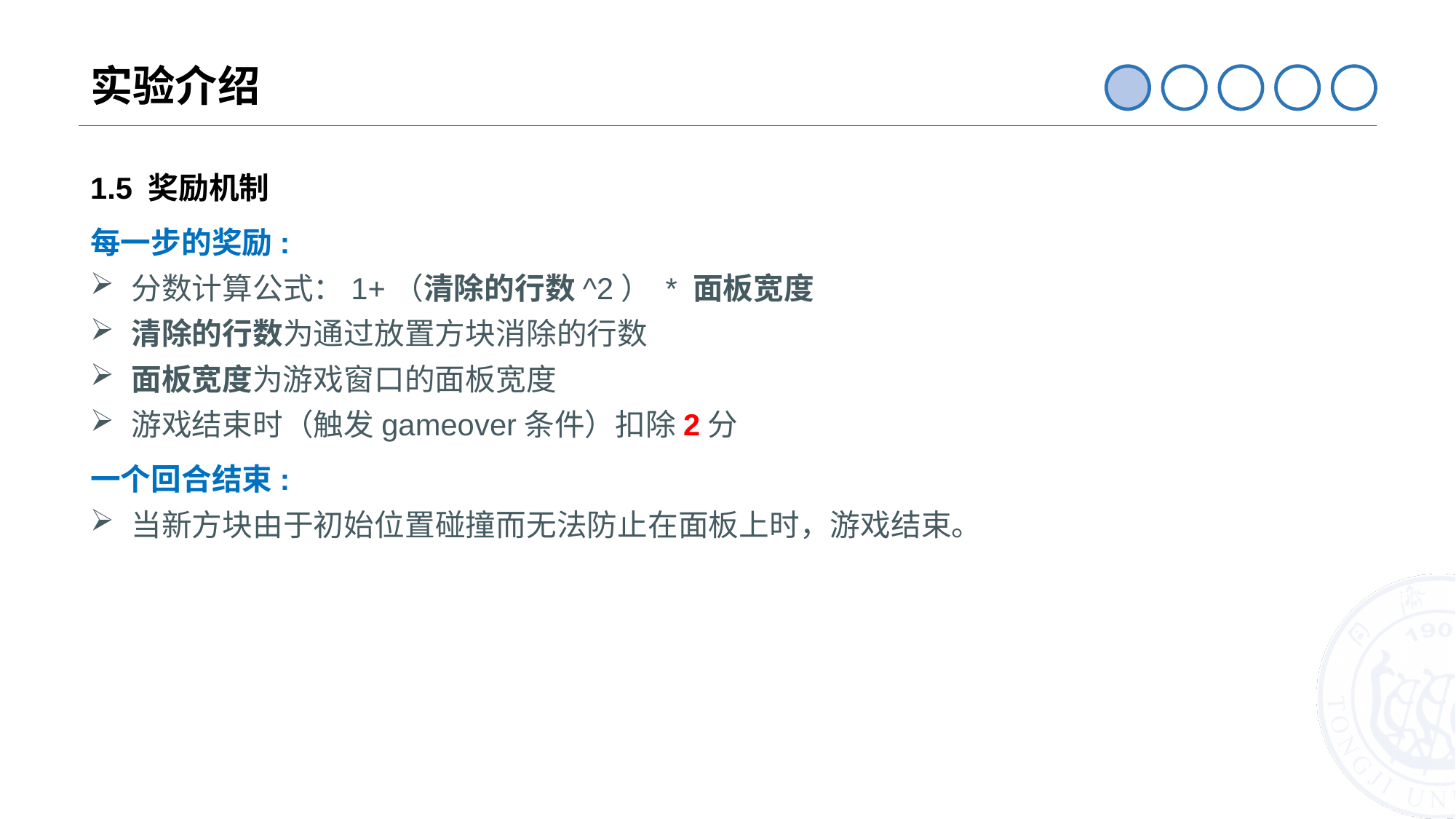

实验介绍

1.5 奖励机制
每一步的奖励:
分数计算公式：1+（清除的行数^2） * 面板宽度
清除的行数为通过放置方块消除的行数
面板宽度为游戏窗口的面板宽度
游戏结束时（触发gameover条件）扣除2分
一个回合结束:
当新方块由于初始位置碰撞而无法防止在面板上时，游戏结束。